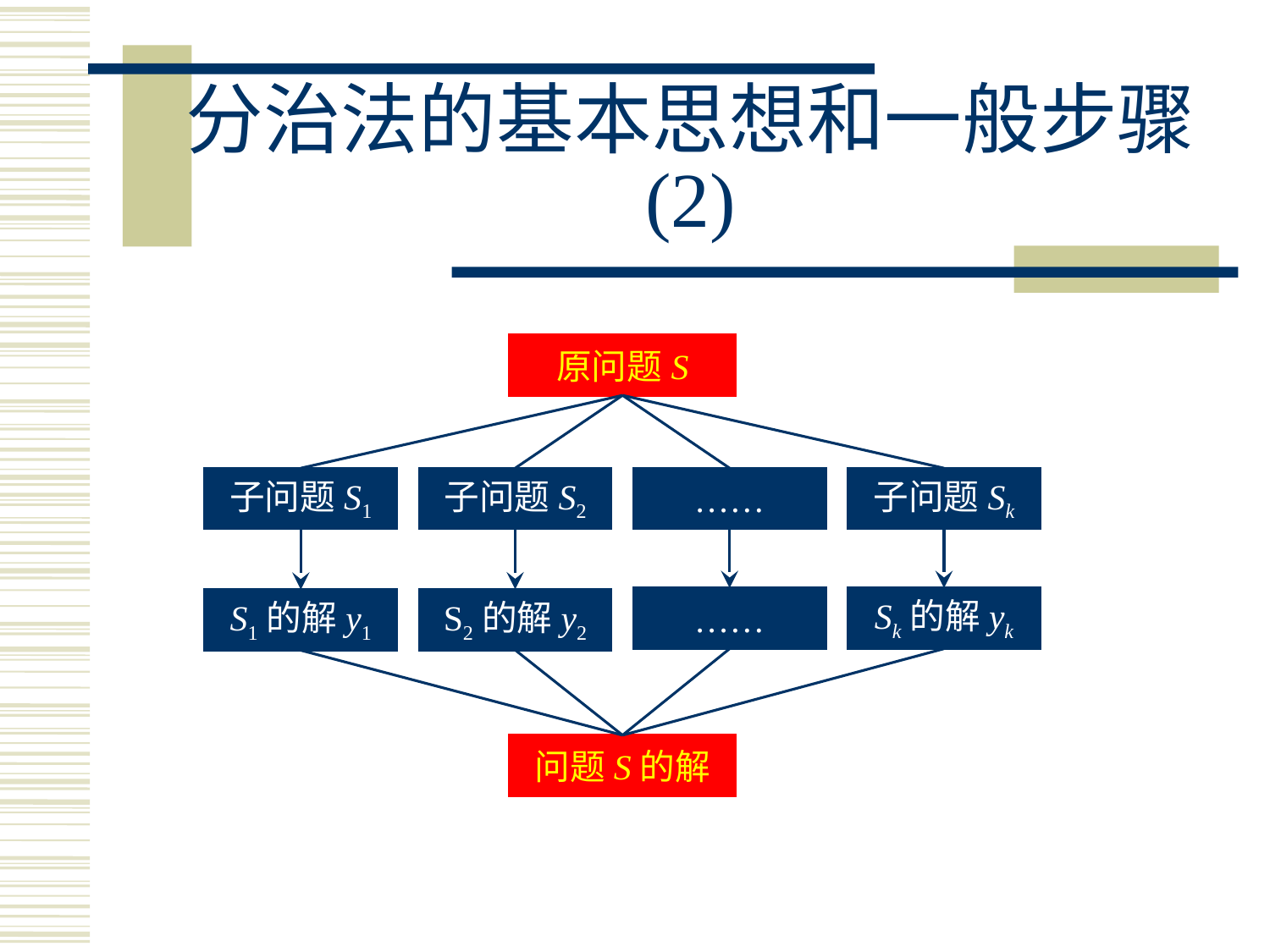

# 分治法的基本思想和一般步骤 (2)
原问题S
子问题S1
子问题S2
……
子问题Sk
……
Sk的解yk
S2的解y2
S1的解y1
问题S的解